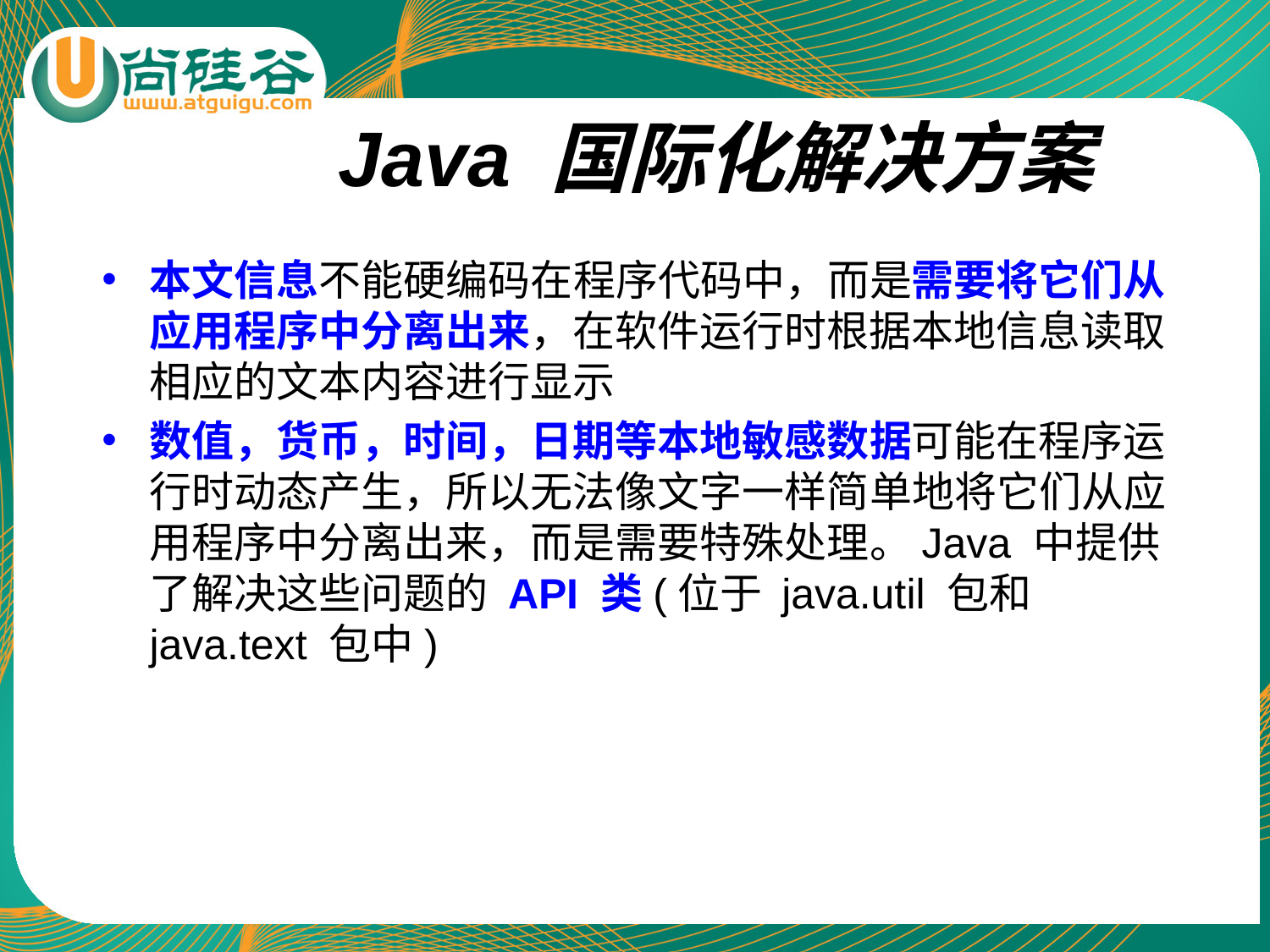

# Java 国际化解决方案
本文信息不能硬编码在程序代码中，而是需要将它们从应用程序中分离出来，在软件运行时根据本地信息读取相应的文本内容进行显示
数值，货币，时间，日期等本地敏感数据可能在程序运行时动态产生，所以无法像文字一样简单地将它们从应用程序中分离出来，而是需要特殊处理。Java 中提供了解决这些问题的 API 类(位于 java.util 包和 java.text 包中)